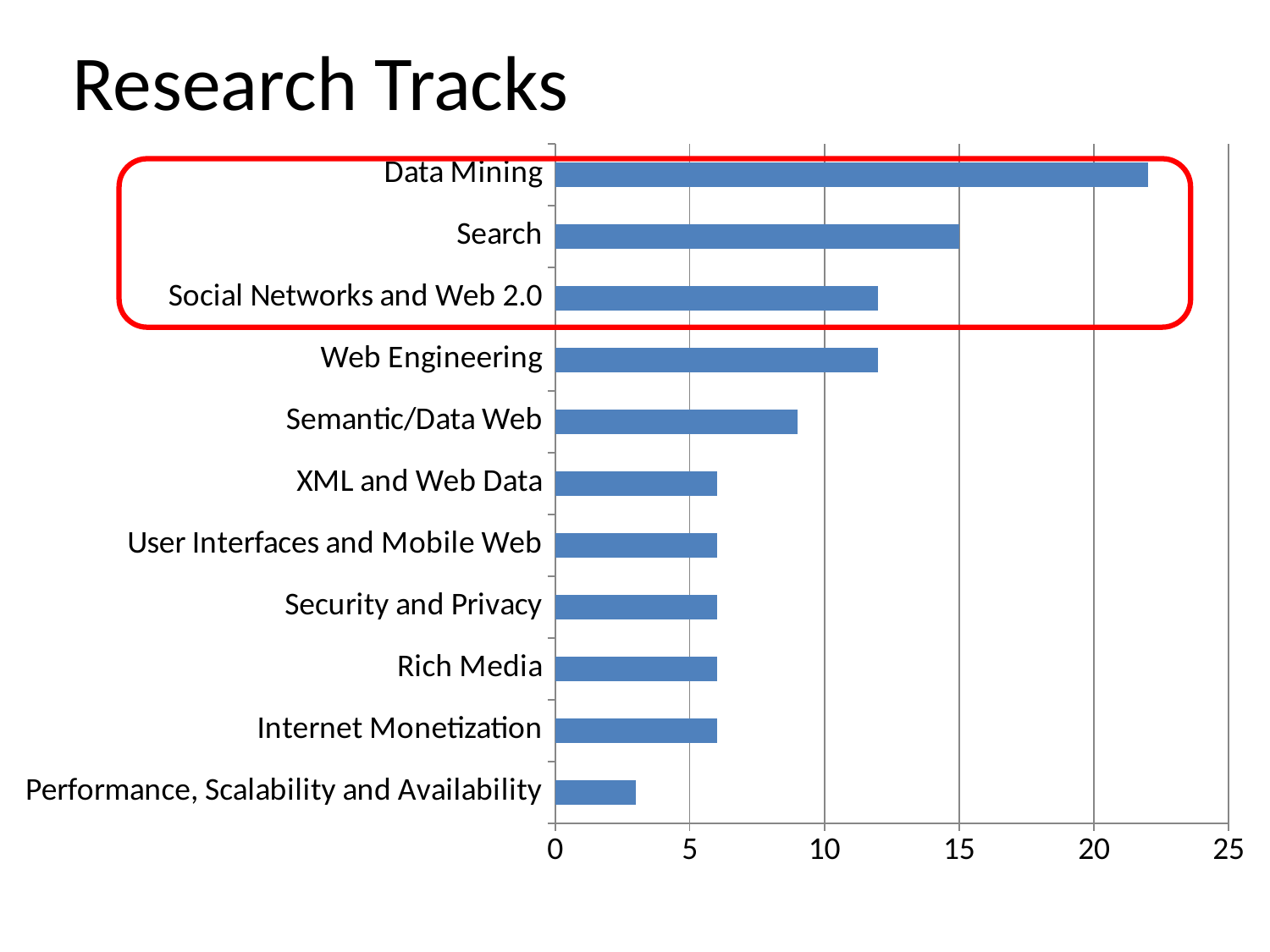

# Research Tracks

### Chart

| Category | 論文数 |
|---|---|
| Performance, Scalability and Availability | 3.0 |
| Internet Monetization | 6.0 |
| Rich Media | 6.0 |
| Security and Privacy | 6.0 |
| User Interfaces and Mobile Web | 6.0 |
| XML and Web Data | 6.0 |
| Semantic/Data Web | 9.0 |
| Web Engineering | 12.0 |
| Social Networks and Web 2.0 | 12.0 |
| Search | 15.0 |
| Data Mining | 22.0 |